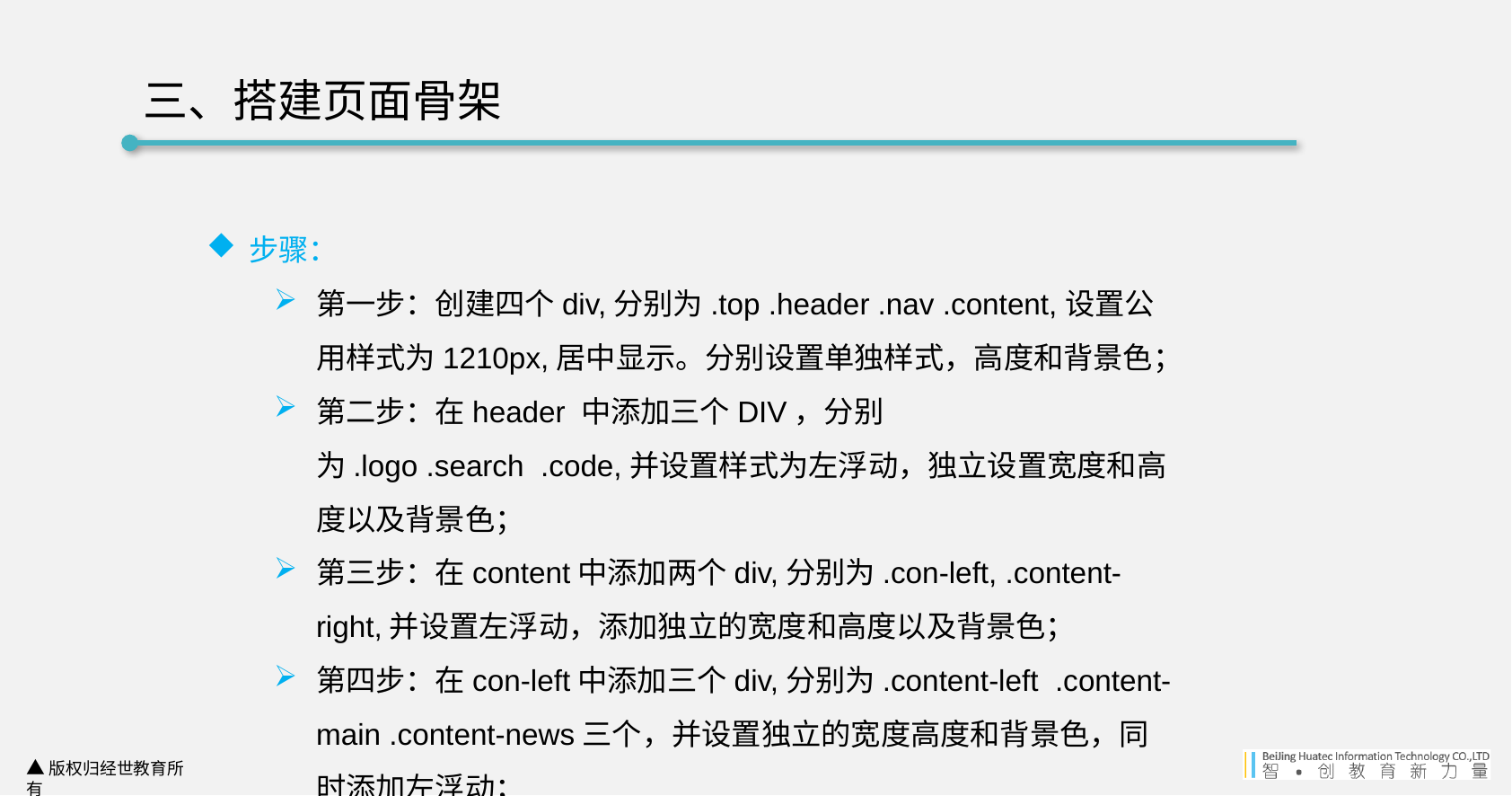

三、搭建页面骨架
步骤：
第一步：创建四个div,分别为.top .header .nav .content,设置公用样式为1210px,居中显示。分别设置单独样式，高度和背景色；
第二步：在header 中添加三个DIV，分别为.logo .search  .code,并设置样式为左浮动，独立设置宽度和高度以及背景色；
第三步：在content中添加两个div,分别为.con-left, .content-right,并设置左浮动，添加独立的宽度和高度以及背景色；
第四步：在con-left中添加三个div,分别为.content-left  .content-main .content-news三个，并设置独立的宽度高度和背景色，同时添加左浮动；